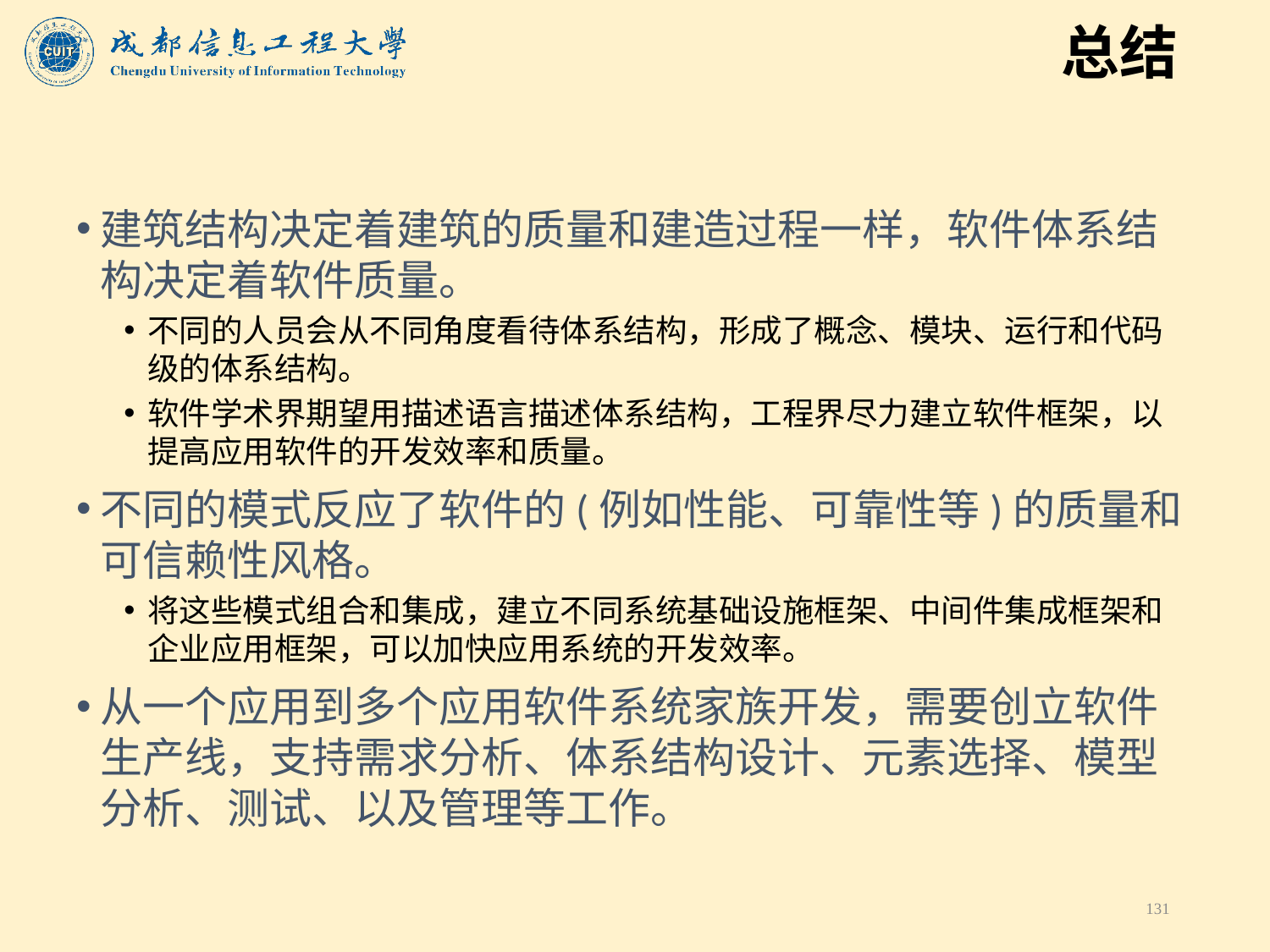

# 总结
建筑结构决定着建筑的质量和建造过程一样，软件体系结构决定着软件质量。
不同的人员会从不同角度看待体系结构，形成了概念、模块、运行和代码级的体系结构。
软件学术界期望用描述语言描述体系结构，工程界尽力建立软件框架，以提高应用软件的开发效率和质量。
不同的模式反应了软件的(例如性能、可靠性等)的质量和可信赖性风格。
将这些模式组合和集成，建立不同系统基础设施框架、中间件集成框架和企业应用框架，可以加快应用系统的开发效率。
从一个应用到多个应用软件系统家族开发，需要创立软件生产线，支持需求分析、体系结构设计、元素选择、模型分析、测试、以及管理等工作。

131